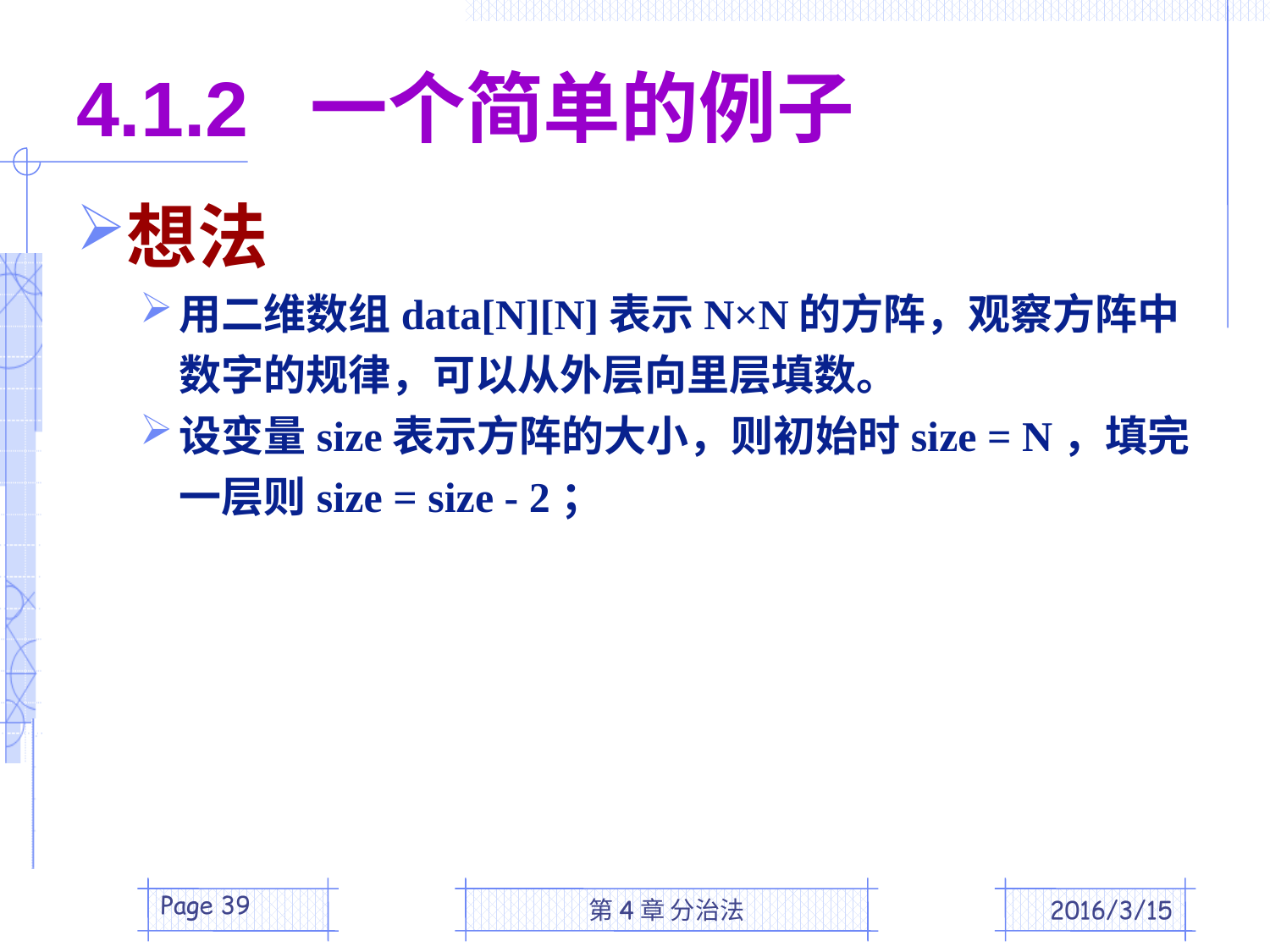

# 4.1.2  一个简单的例子
想法
用二维数组data[N][N]表示N×N的方阵，观察方阵中数字的规律，可以从外层向里层填数。
设变量size表示方阵的大小，则初始时size = N，填完一层则size = size - 2；
Page 39
第4章 分治法
2016/3/15